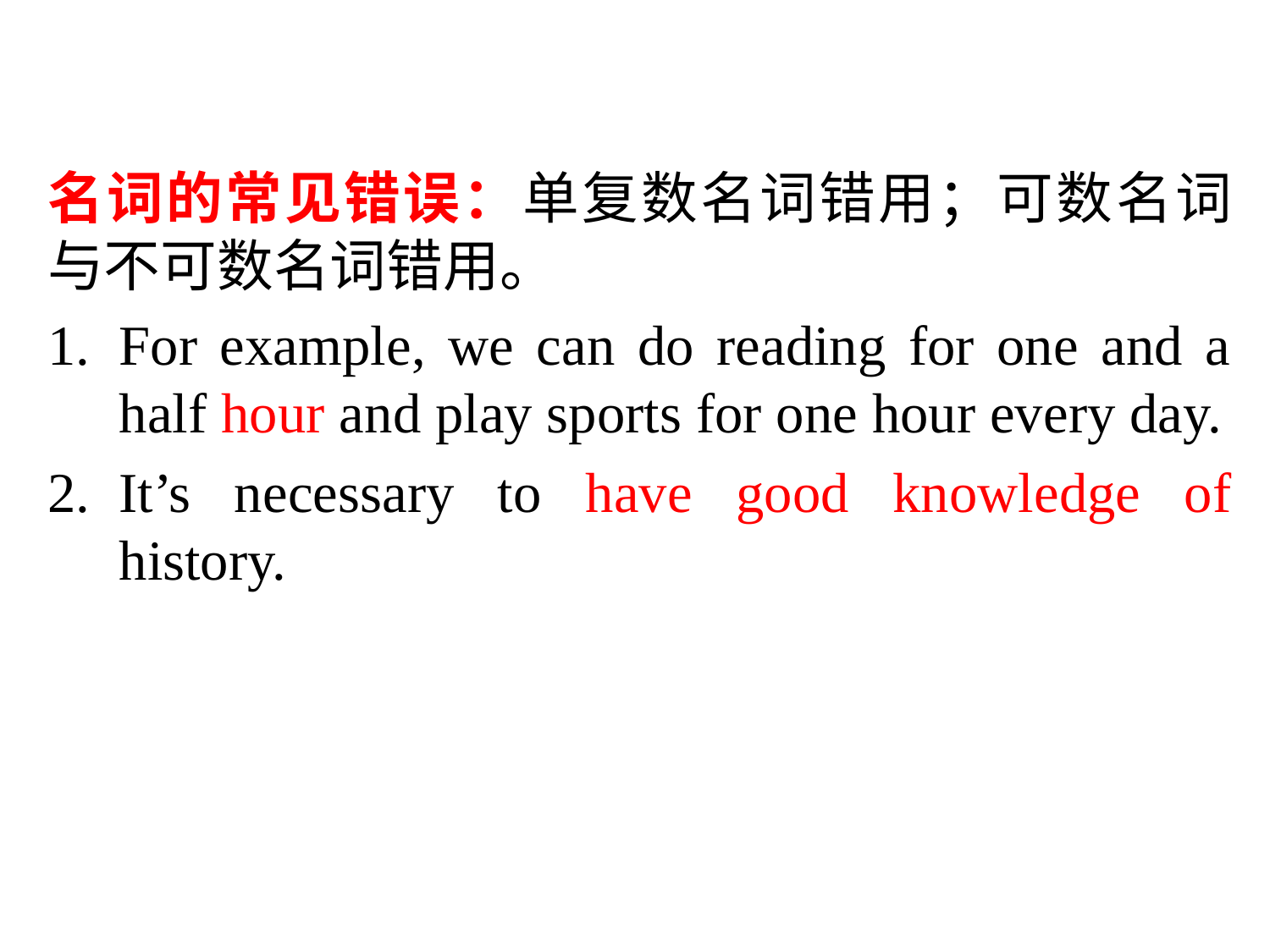

名词的常见错误：单复数名词错用；可数名词与不可数名词错用。
For example, we can do reading for one and a half hour and play sports for one hour every day.
It’s necessary to have good knowledge of history.